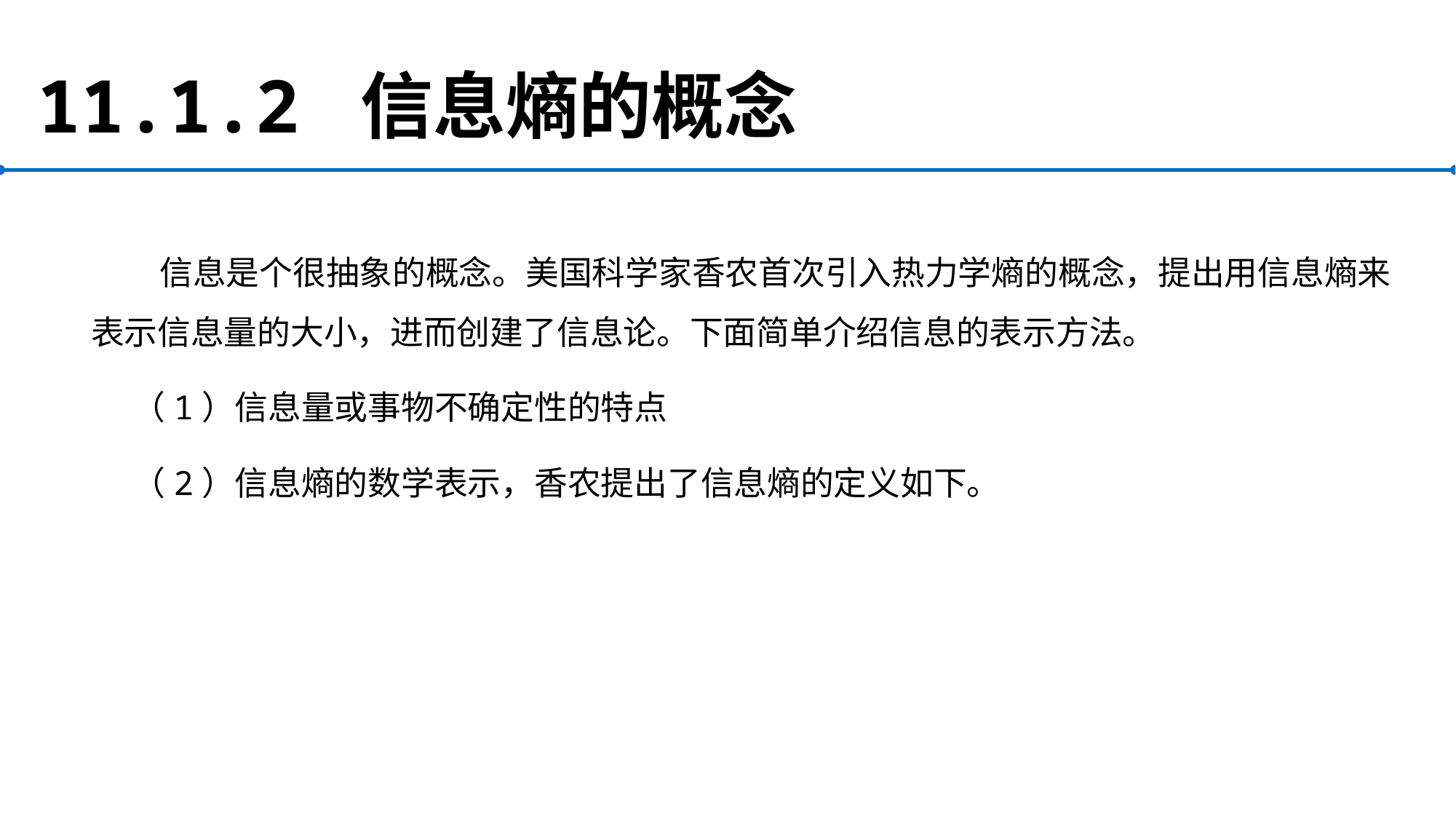

# 11.1.2 信息熵的概念
信息是个很抽象的概念。美国科学家香农首次引入热力学熵的概念，提出用信息熵来表示信息量的大小，进而创建了信息论。下面简单介绍信息的表示方法。
（1）信息量或事物不确定性的特点
（2）信息熵的数学表示，香农提出了信息熵的定义如下。